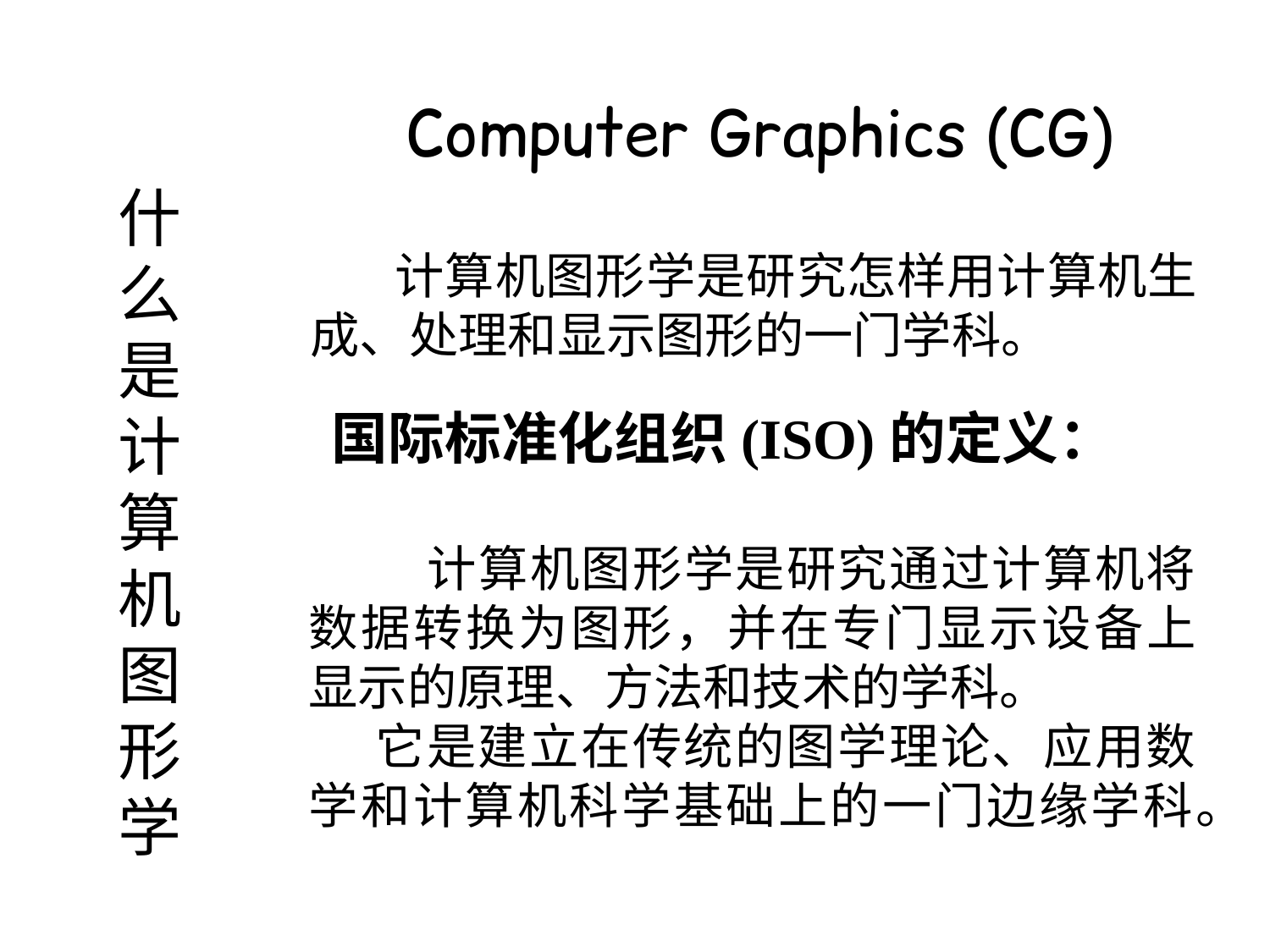

Computer Graphics (CG)

什么是计算机图形学
      计算机图形学是研究怎样用计算机生成、处理和显示图形的一门学科。
 国际标准化组织(ISO)的定义：

        计算机图形学是研究通过计算机将数据转换为图形，并在专门显示设备上显示的原理、方法和技术的学科。
    它是建立在传统的图学理论、应用数学和计算机科学基础上的一门边缘学科。